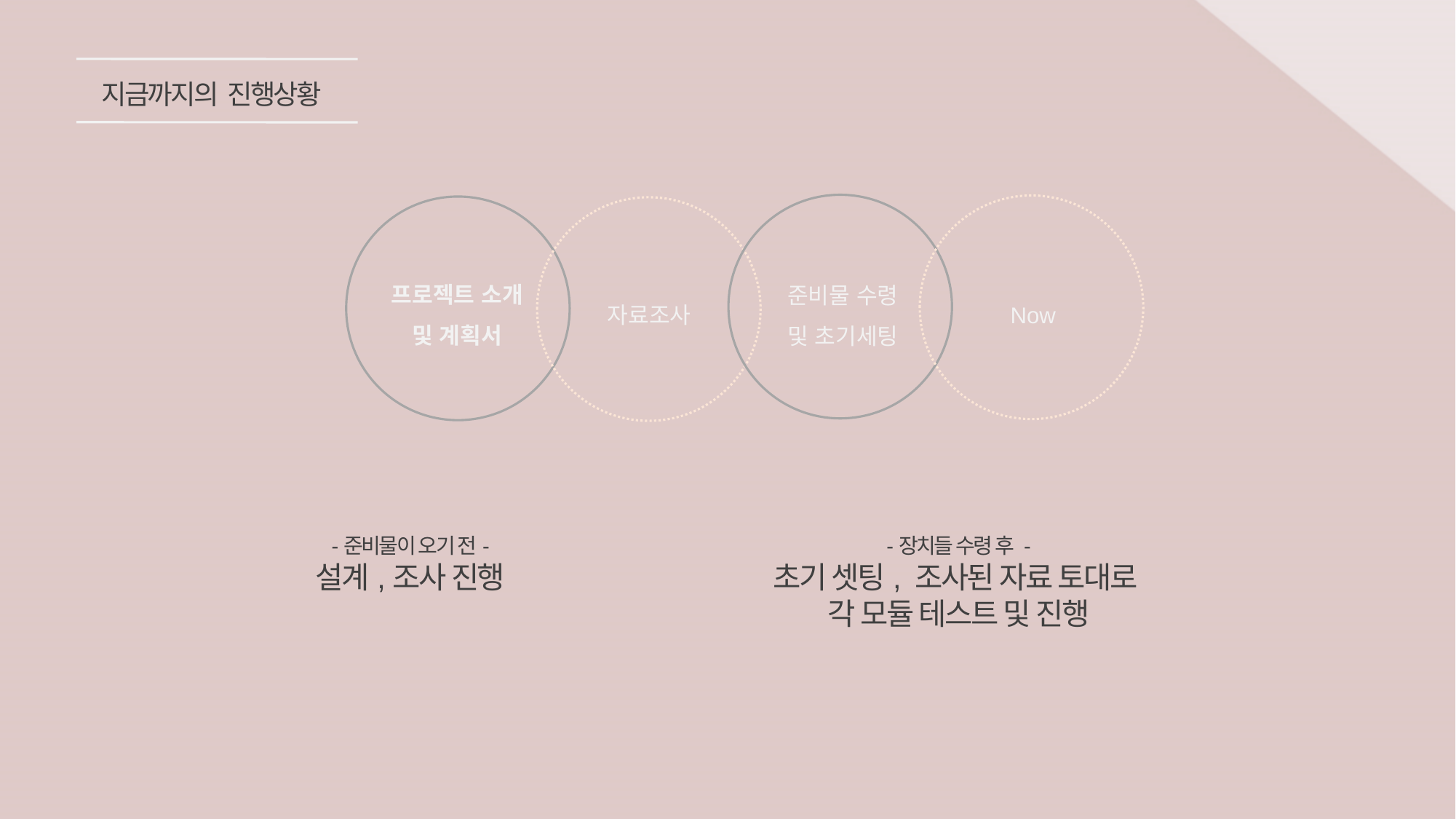

지금까지의  진행상황

프로젝트 소개
및 계획서
준비물 수령
및 초기세팅
자료조사
Now
-준비물이 오기 전-
설계,조사 진행
-장치들 수령 후 -
초기 셋팅, 조사된 자료 토대로
각 모듈 테스트 및 진행